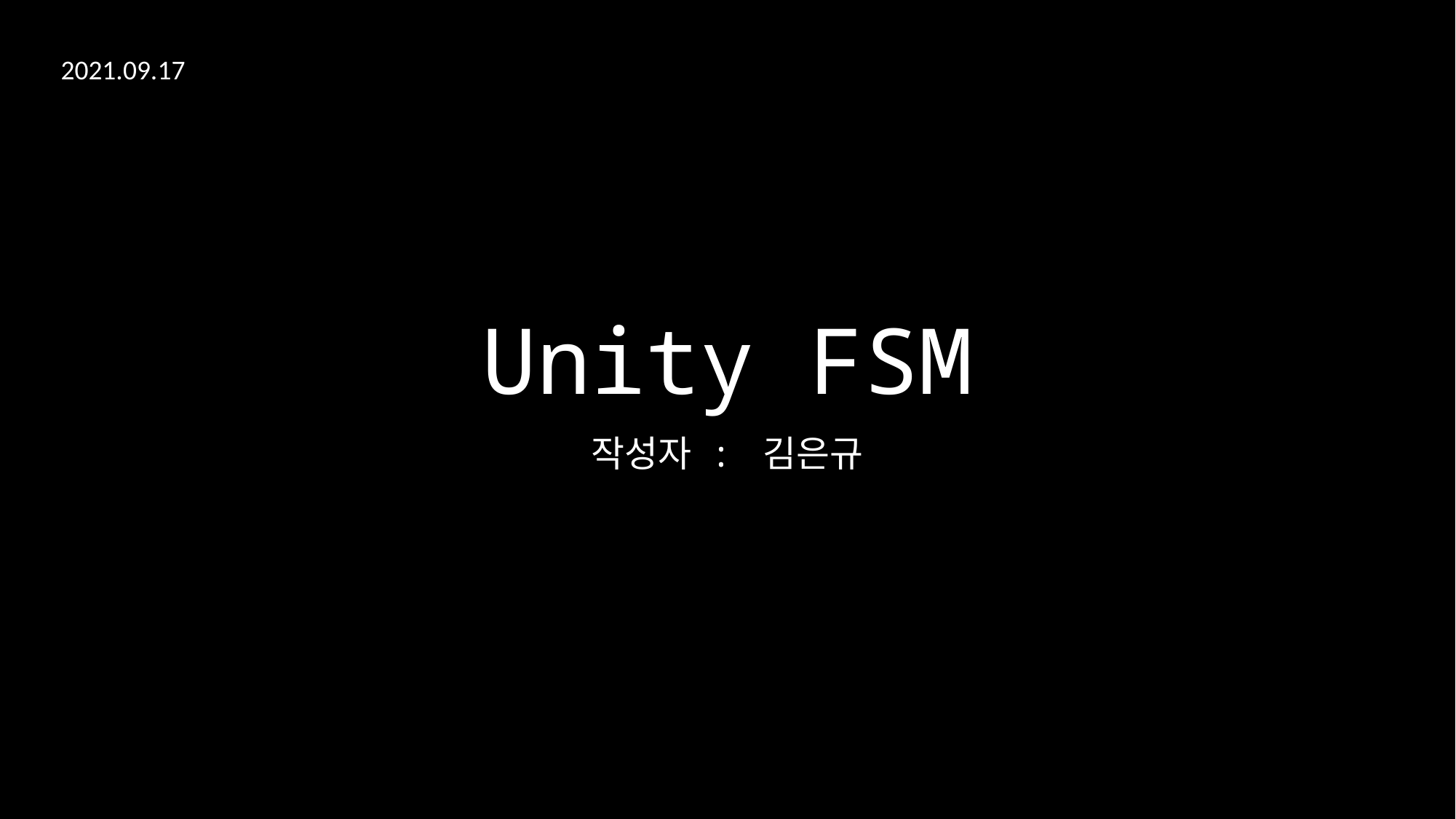

2021.09.17
# Unity FSM
작성자 : 김은규